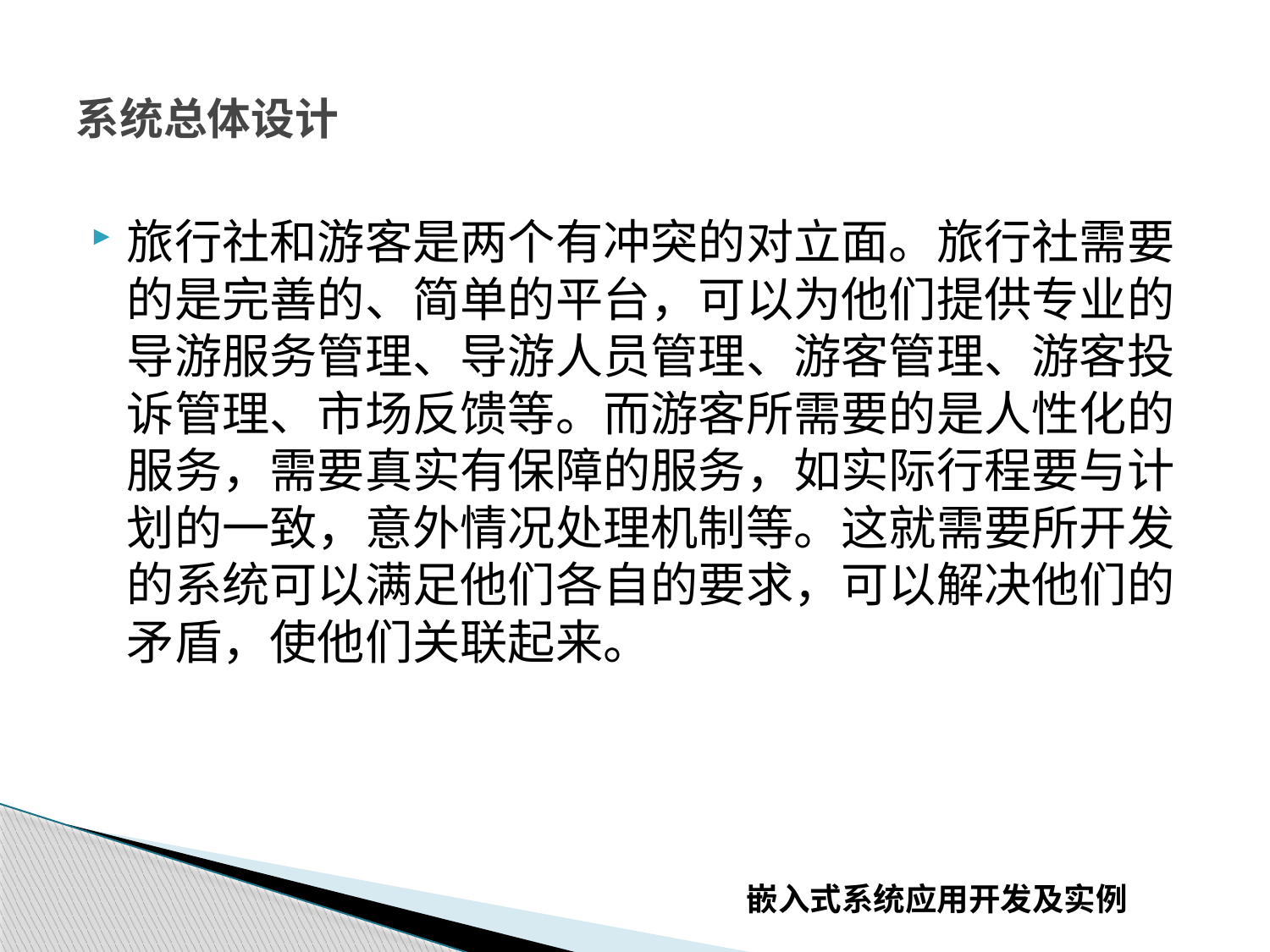

# 系统总体设计
旅行社和游客是两个有冲突的对立面。旅行社需要的是完善的、简单的平台，可以为他们提供专业的导游服务管理、导游人员管理、游客管理、游客投诉管理、市场反馈等。而游客所需要的是人性化的服务，需要真实有保障的服务，如实际行程要与计划的一致，意外情况处理机制等。这就需要所开发的系统可以满足他们各自的要求，可以解决他们的矛盾，使他们关联起来。
嵌入式系统应用开发及实例